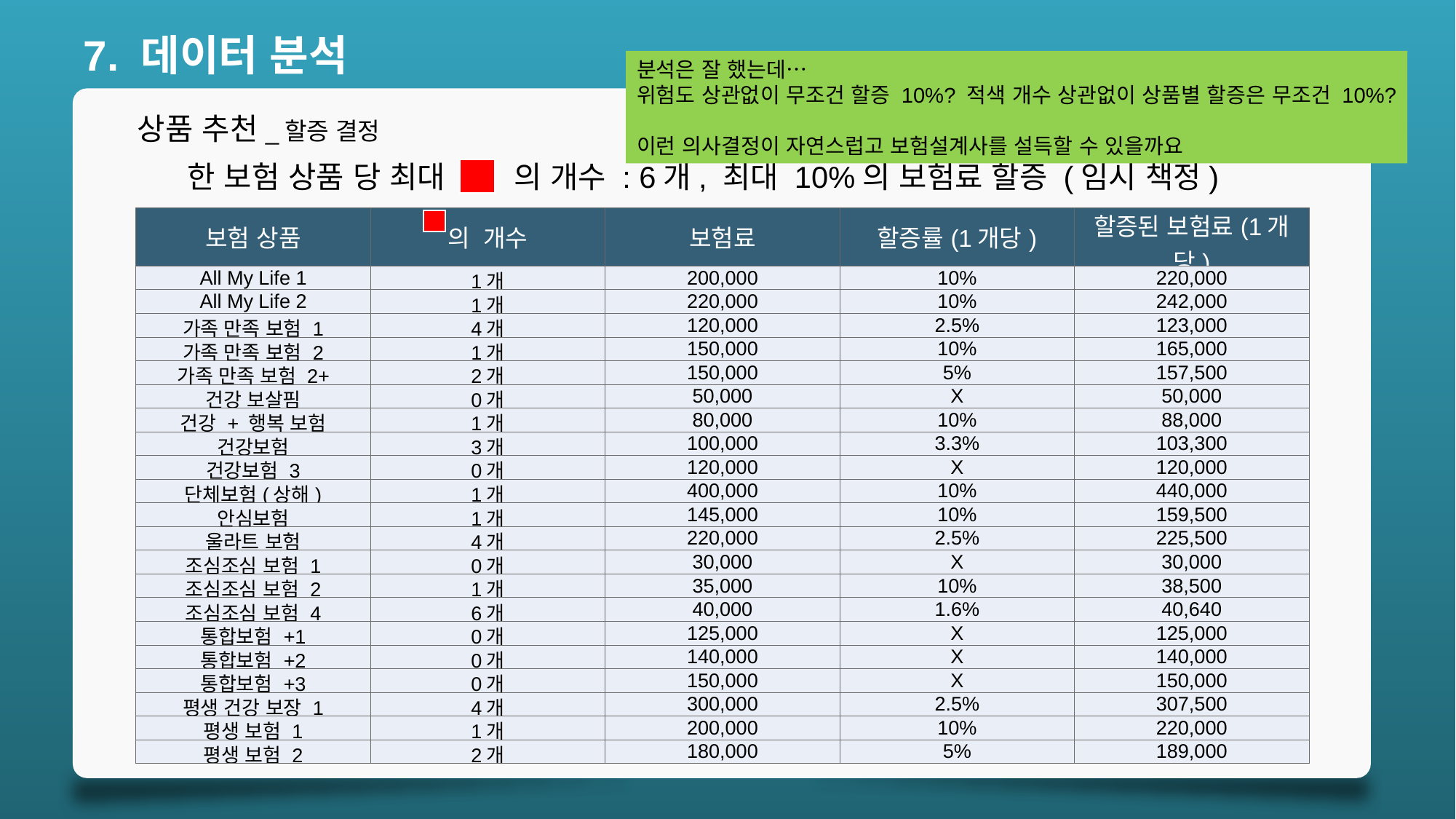

7. 데이터 분석
분석은 잘 했는데…
위험도 상관없이 무조건 할증 10%? 적색 개수 상관없이 상품별 할증은 무조건 10%?

이런 의사결정이 자연스럽고 보험설계사를 설득할 수 있을까요
상품 추천_할증 결정
한 보험 상품 당 최대        의 개수 : 6개, 최대 10%의 보험료 할증 (임시 책정)

| 보험 상품 | 의 개수 | 보험료 | 할증률(1개당) | 할증된 보험료(1개당) |
| --- | --- | --- | --- | --- |
| All My Life 1 | 1개 | 200,000 | 10% | 220,000 |
| All My Life 2 | 1개 | 220,000 | 10% | 242,000 |
| 가족 만족 보험 1 | 4개 | 120,000 | 2.5% | 123,000 |
| 가족 만족 보험 2 | 1개 | 150,000 | 10% | 165,000 |
| 가족 만족 보험 2+ | 2개 | 150,000 | 5% | 157,500 |
| 건강 보살핌 | 0개 | 50,000 | X | 50,000 |
| 건강 + 행복 보험 | 1개 | 80,000 | 10% | 88,000 |
| 건강보험 | 3개 | 100,000 | 3.3% | 103,300 |
| 건강보험 3 | 0개 | 120,000 | X | 120,000 |
| 단체보험(상해) | 1개 | 400,000 | 10% | 440,000 |
| 안심보험 | 1개 | 145,000 | 10% | 159,500 |
| 울라트 보험 | 4개 | 220,000 | 2.5% | 225,500 |
| 조심조심 보험 1 | 0개 | 30,000 | X | 30,000 |
| 조심조심 보험 2 | 1개 | 35,000 | 10% | 38,500 |
| 조심조심 보험 4 | 6개 | 40,000 | 1.6% | 40,640 |
| 통합보험 +1 | 0개 | 125,000 | X | 125,000 |
| 통합보험 +2 | 0개 | 140,000 | X | 140,000 |
| 통합보험 +3 | 0개 | 150,000 | X | 150,000 |
| 평생 건강 보장 1 | 4개 | 300,000 | 2.5% | 307,500 |
| 평생 보험 1 | 1개 | 200,000 | 10% | 220,000 |
| 평생 보험 2 | 2개 | 180,000 | 5% | 189,000 |